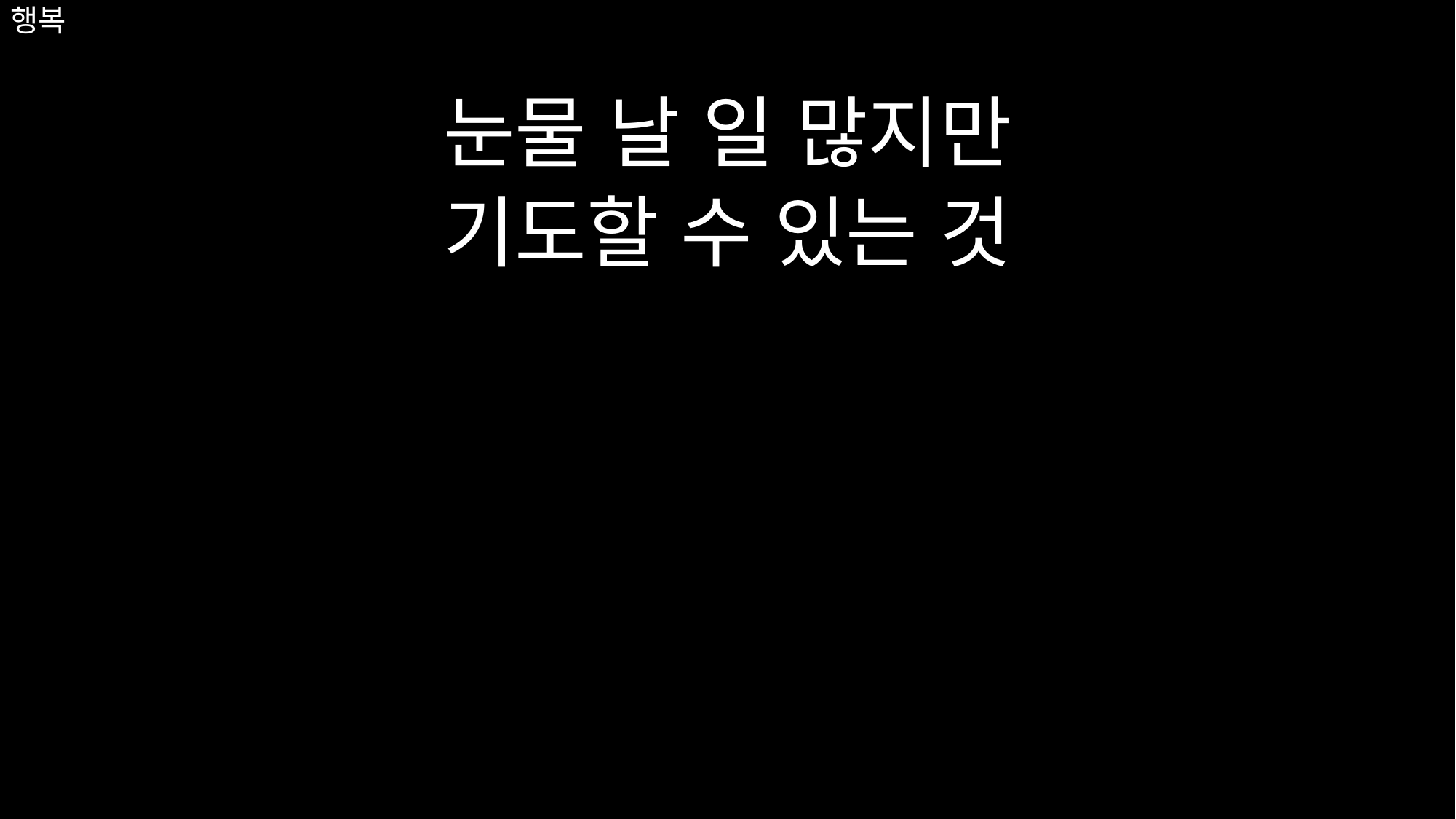

# 행복
눈물 날 일 많지만
기도할 수 있는 것